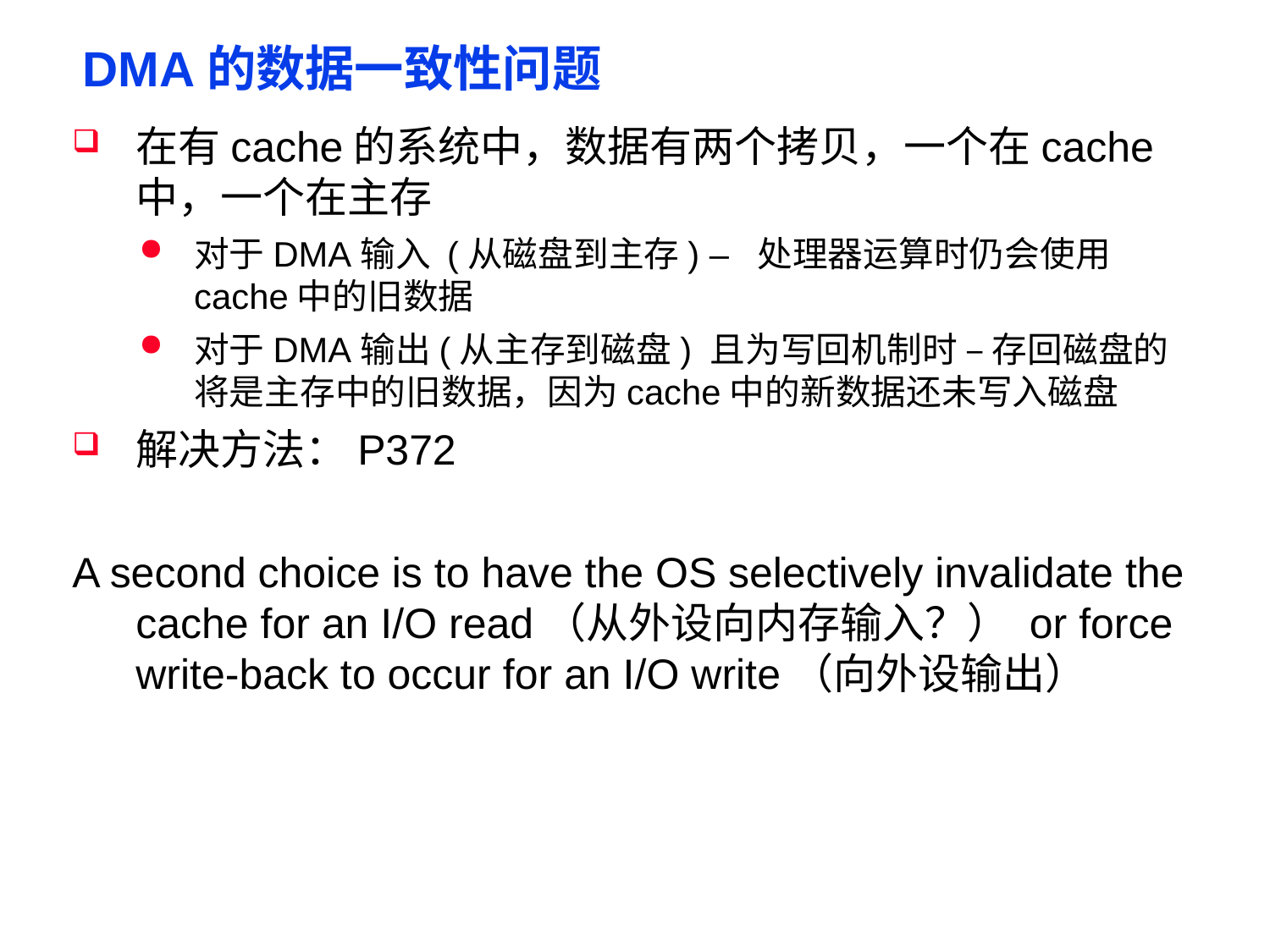

DMA的数据一致性问题
在有cache的系统中，数据有两个拷贝，一个在cache中，一个在主存
对于DMA输入 (从磁盘到主存) –  处理器运算时仍会使用cache中的旧数据
对于DMA输出(从主存到磁盘) 且为写回机制时 – 存回磁盘的将是主存中的旧数据，因为cache中的新数据还未写入磁盘
解决方法：P372

A second choice is to have the OS selectively invalidate the cache for an I/O read（从外设向内存输入？） or force write-back to occur for an I/O write（向外设输出）